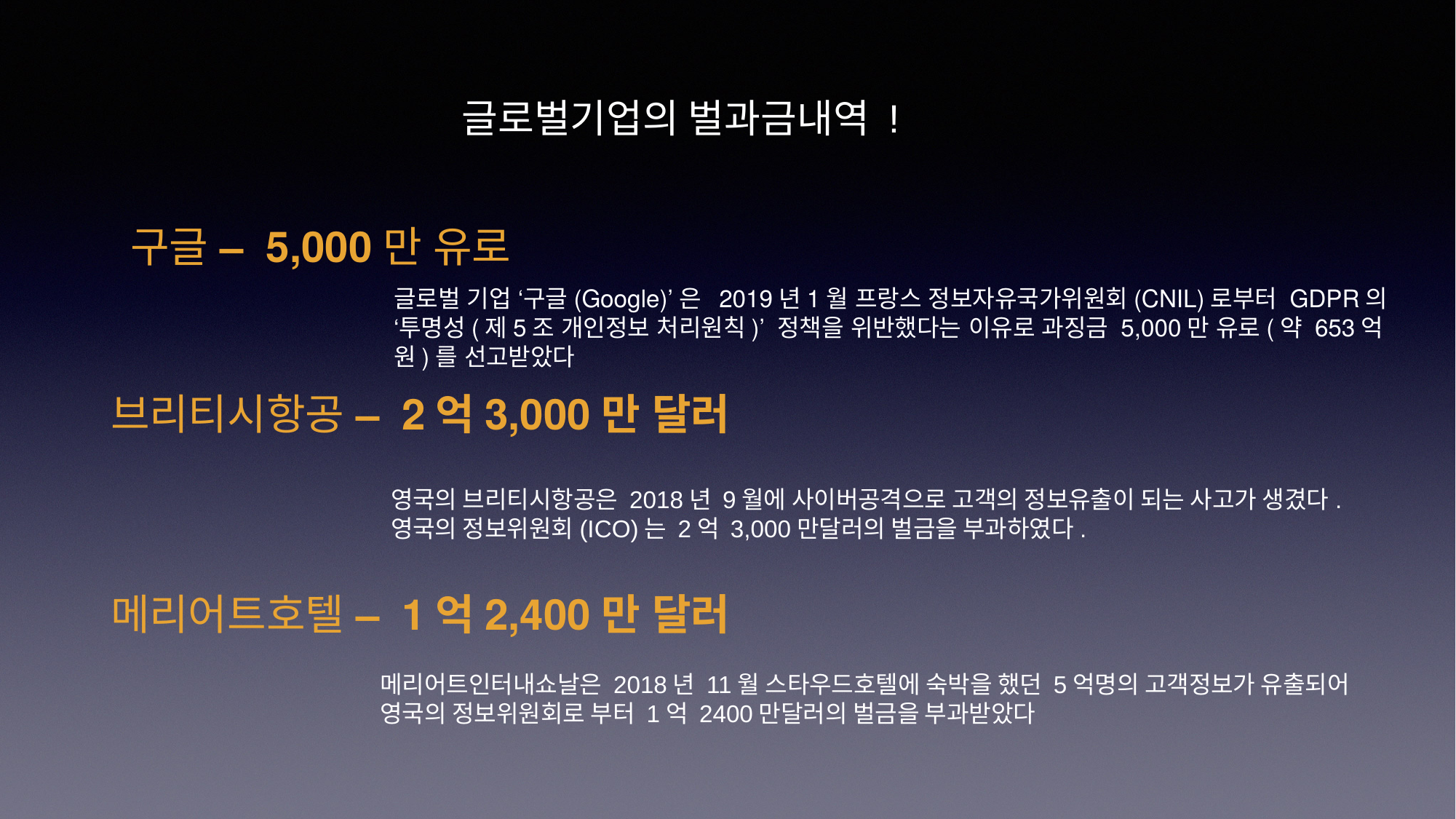

글로벌기업의 벌과금내역 !
구글 – 5,000만 유로
글로벌 기업 ‘구글(Google)’은  2019년1월 프랑스 정보자유국가위원회(CNIL)로부터 GDPR의 ‘투명성(제5조 개인정보 처리원칙)’ 정책을 위반했다는 이유로 과징금 5,000만 유로(약 653억 원)를 선고받았다
브리티시항공 – 2억3,000만 달러
영국의 브리티시항공은 2018년 9월에 사이버공격으로 고객의 정보유출이 되는 사고가 생겼다. 영국의 정보위원회(ICO)는 2억 3,000만달러의 벌금을 부과하였다.
메리어트호텔 – 1억2,400만 달러
메리어트인터내쇼날은 2018년 11월 스타우드호텔에 숙박을 했던 5억명의 고객정보가 유출되어 영국의 정보위원회로 부터 1억 2400만달러의 벌금을 부과받았다